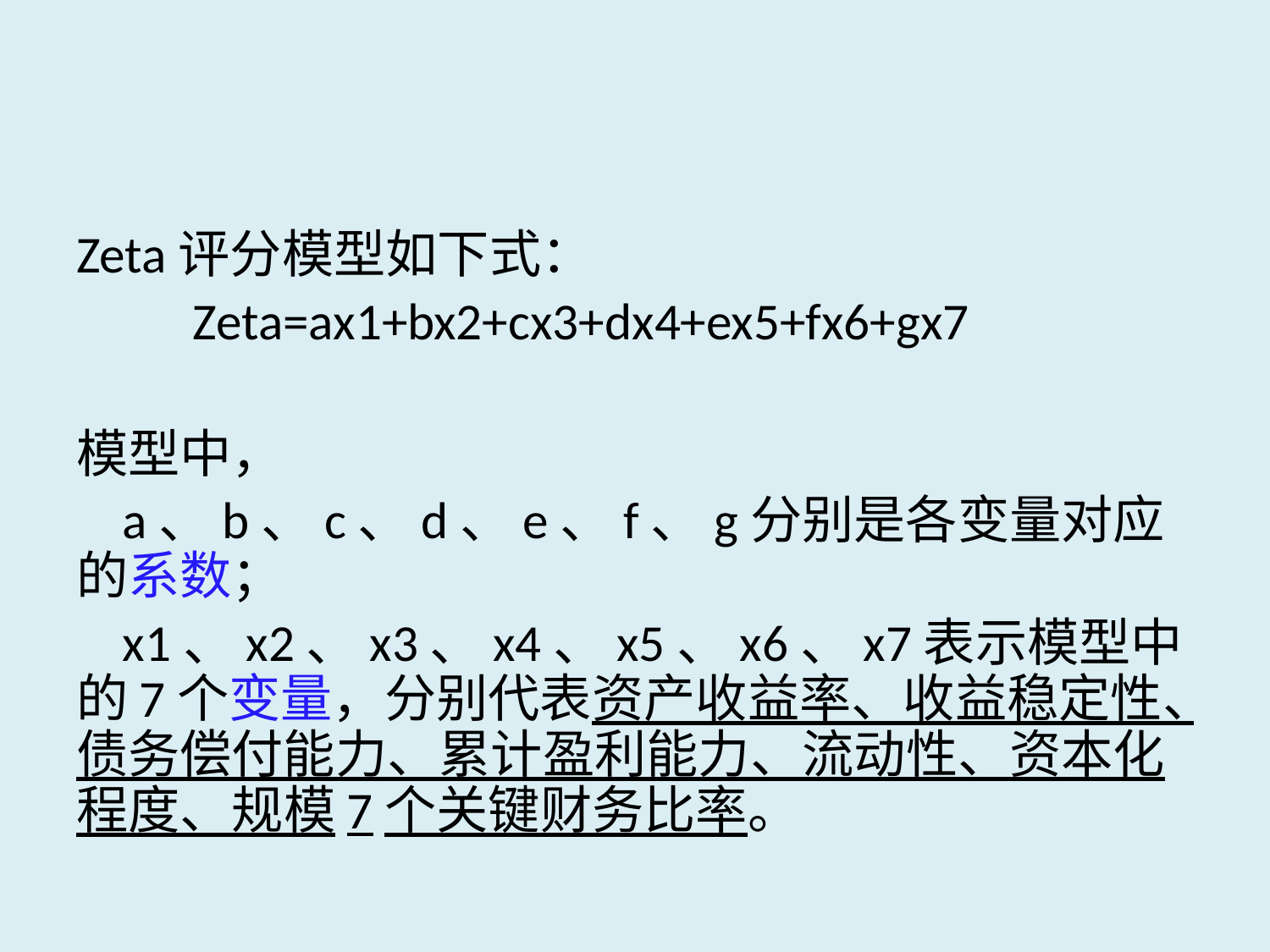

Zeta评分模型如下式：
          Zeta=ax1+bx2+cx3+dx4+ex5+fx6+gx7

模型中，
    a、b、c、d、e、f、g分别是各变量对应的系数；
    x1、x2、x3、x4、x5、x6、x7表示模型中的7个变量，分别代表资产收益率、收益稳定性、债务偿付能力、累计盈利能力、流动性、资本化程度、规模7个关键财务比率。